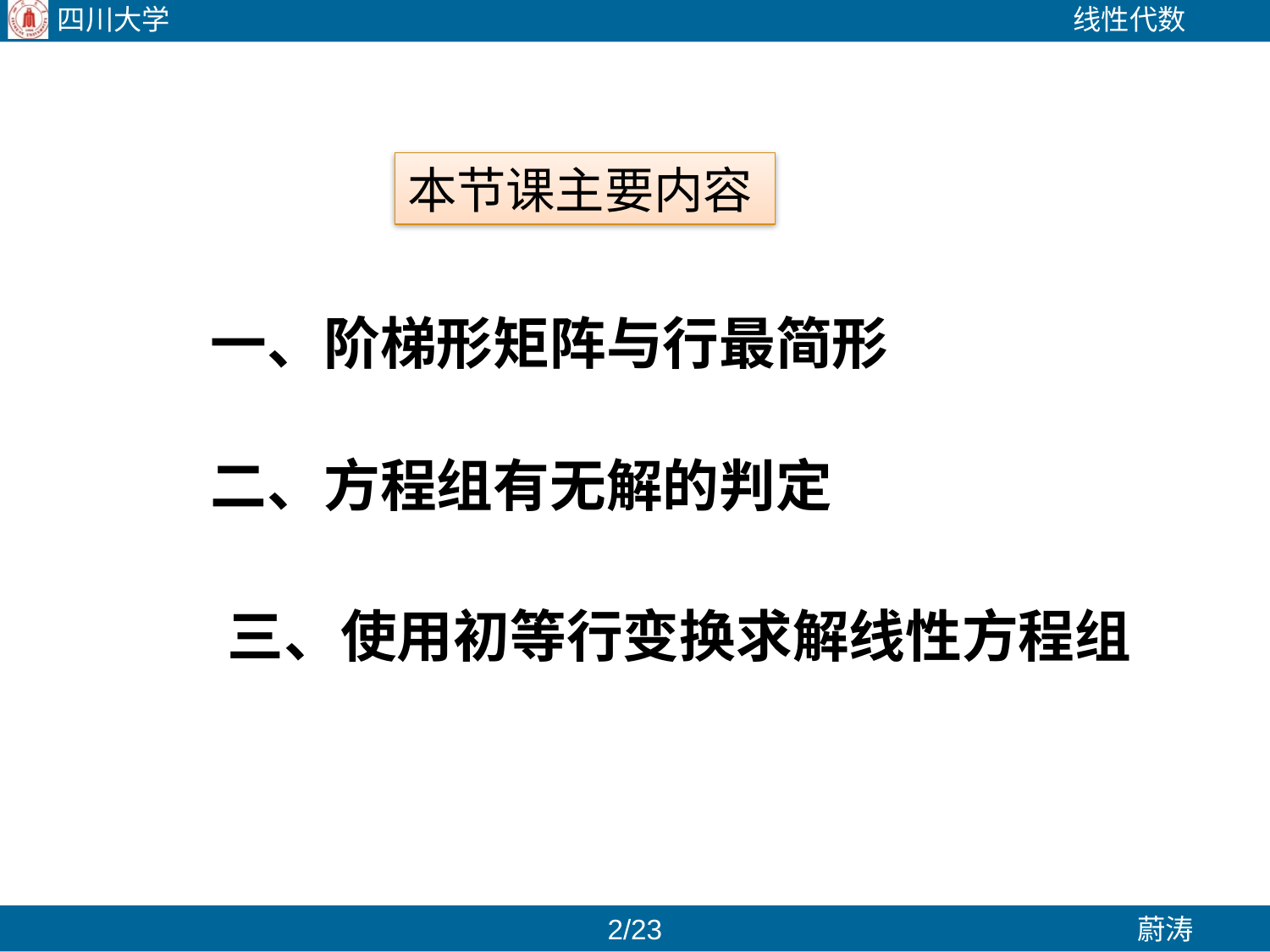

本节课主要内容
一、阶梯形矩阵与行最简形
二、方程组有无解的判定
三、使用初等行变换求解线性方程组
2/23